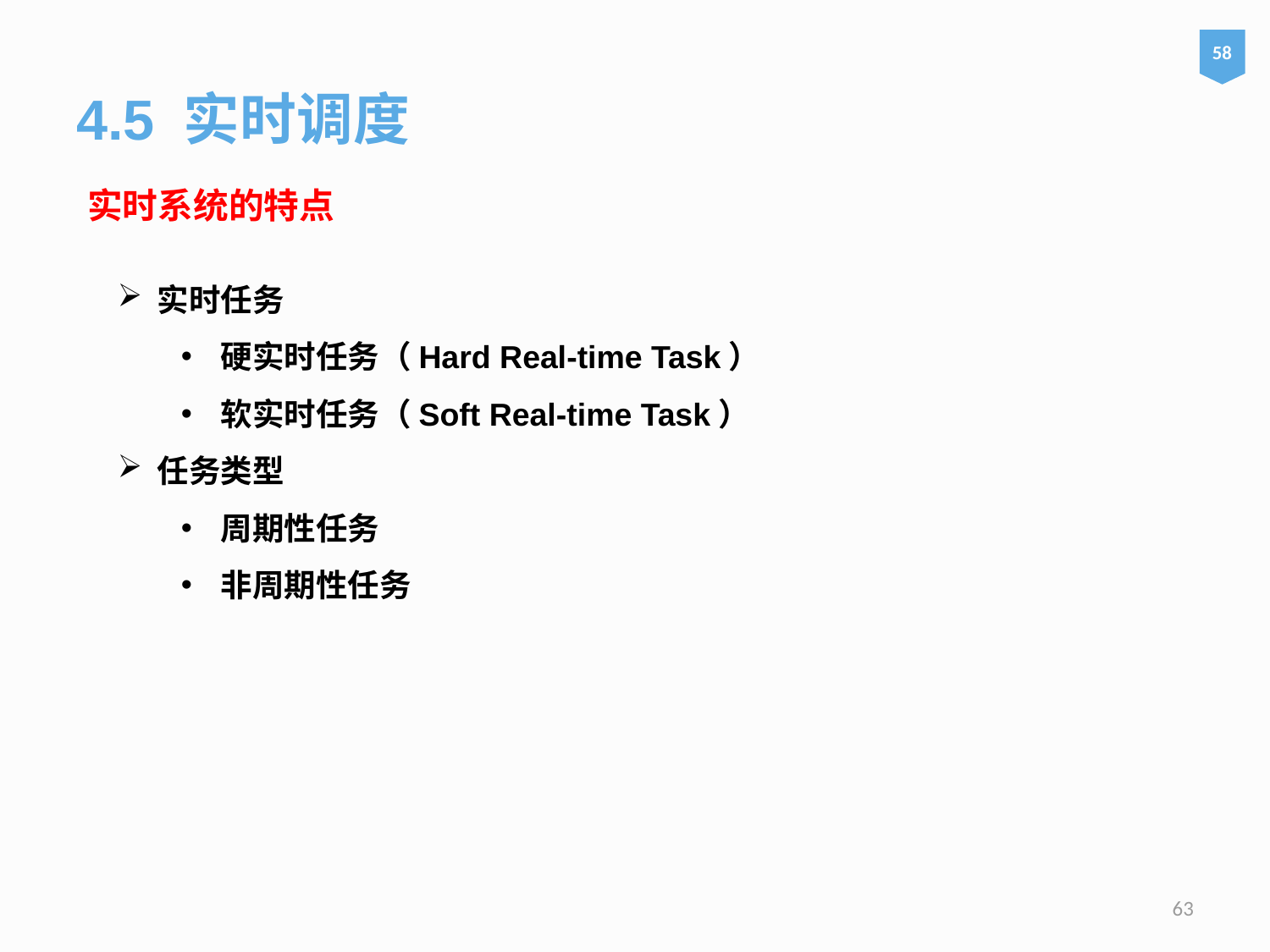

58
4.5 实时调度
实时系统的特点
实时任务
硬实时任务（Hard Real-time Task）
软实时任务（Soft Real-time Task）
任务类型
周期性任务
非周期性任务

63